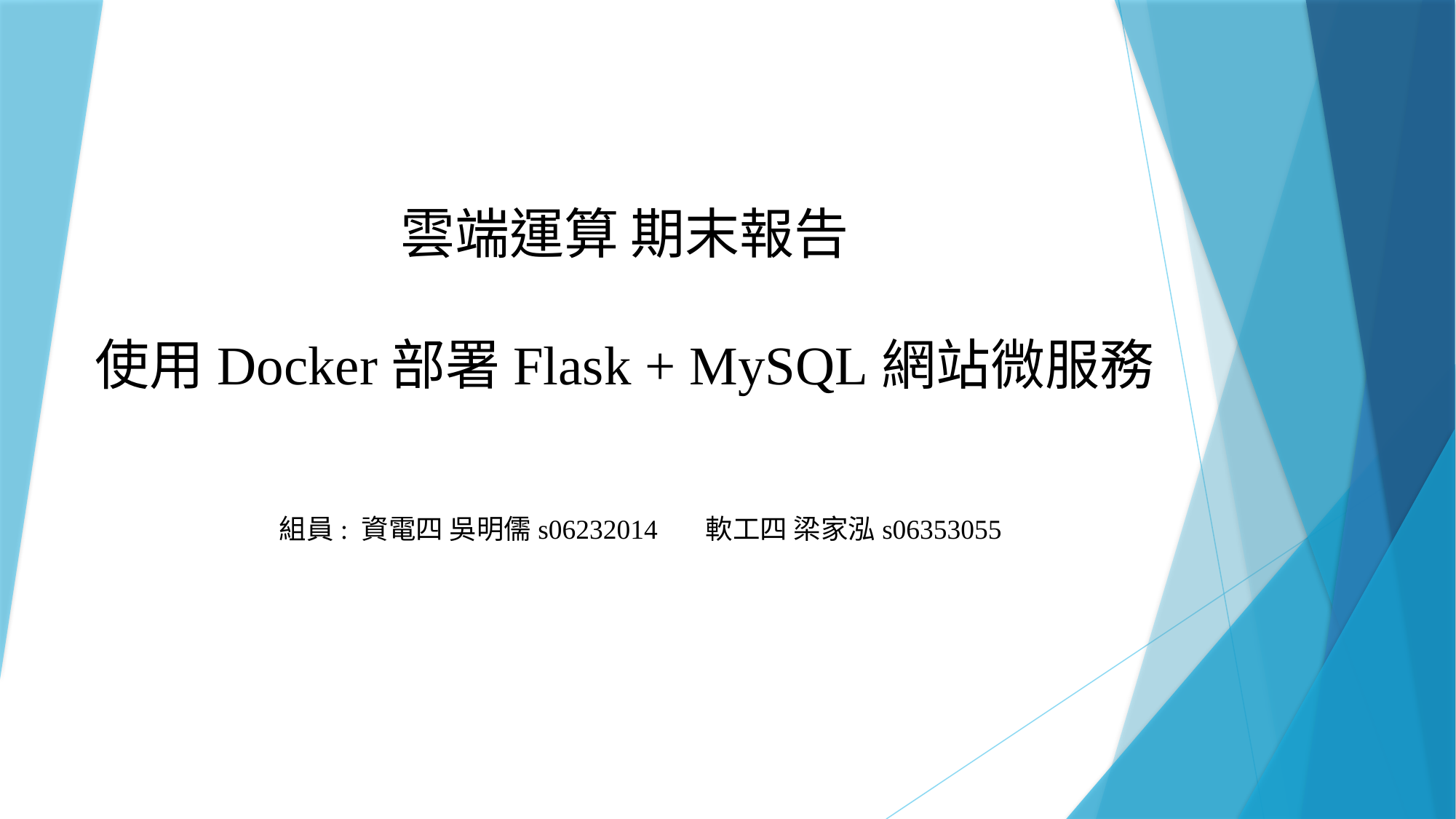

# 雲端運算 期末報告 使用Docker部署Flask + MySQL網站微服務
組員: 資電四 吳明儒s06232014      軟工四 梁家泓s06353055